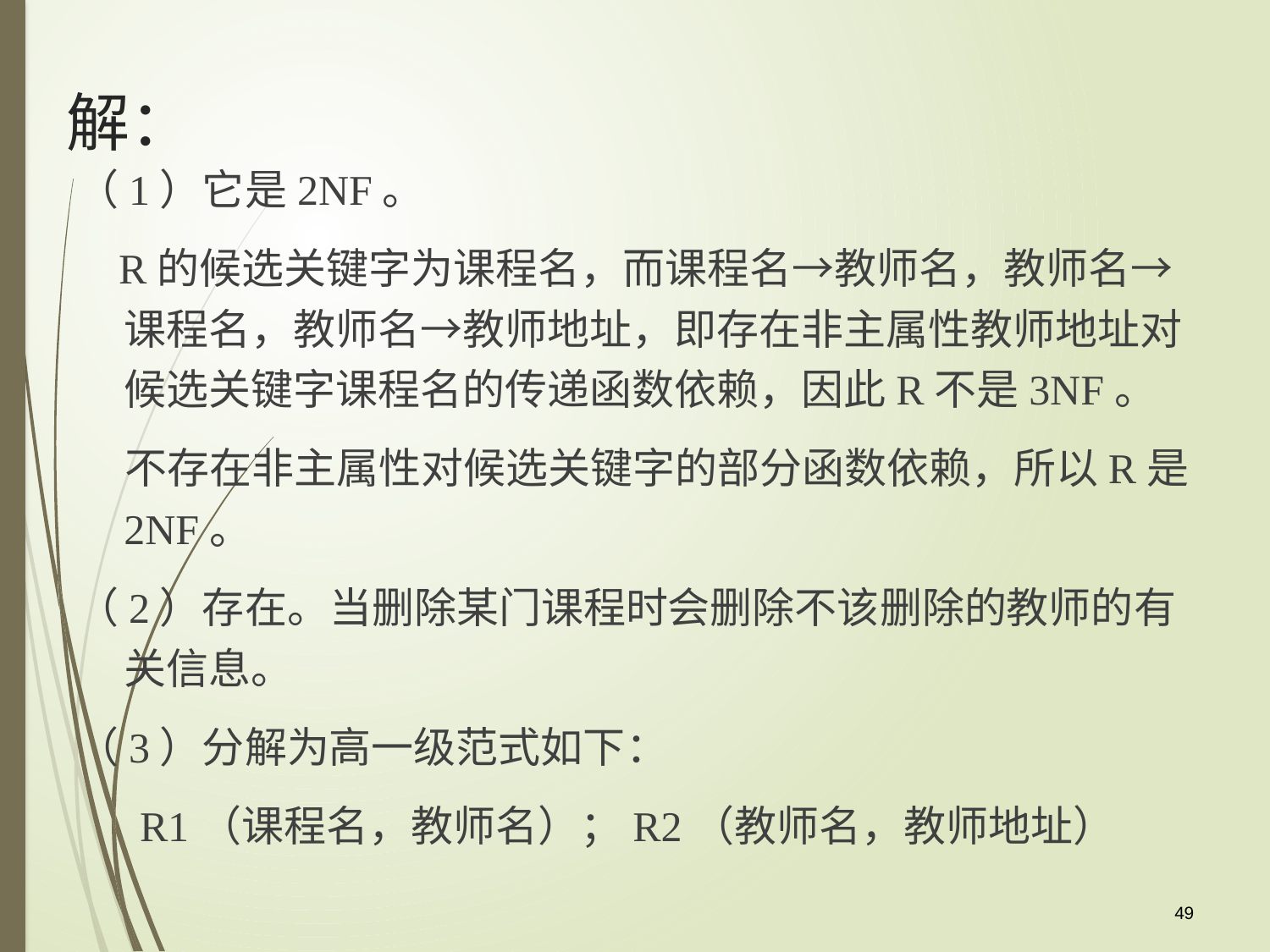

# 解：
（1）它是2NF。
    R的候选关键字为课程名，而课程名→教师名，教师名→课程名，教师名→教师地址，即存在非主属性教师地址对候选关键字课程名的传递函数依赖，因此R不是3NF。
    不存在非主属性对候选关键字的部分函数依赖，所以R是2NF。
（2）存在。当删除某门课程时会删除不该删除的教师的有关信息。
（3）分解为高一级范式如下：
      R1（课程名，教师名）；R2（教师名，教师地址）

49